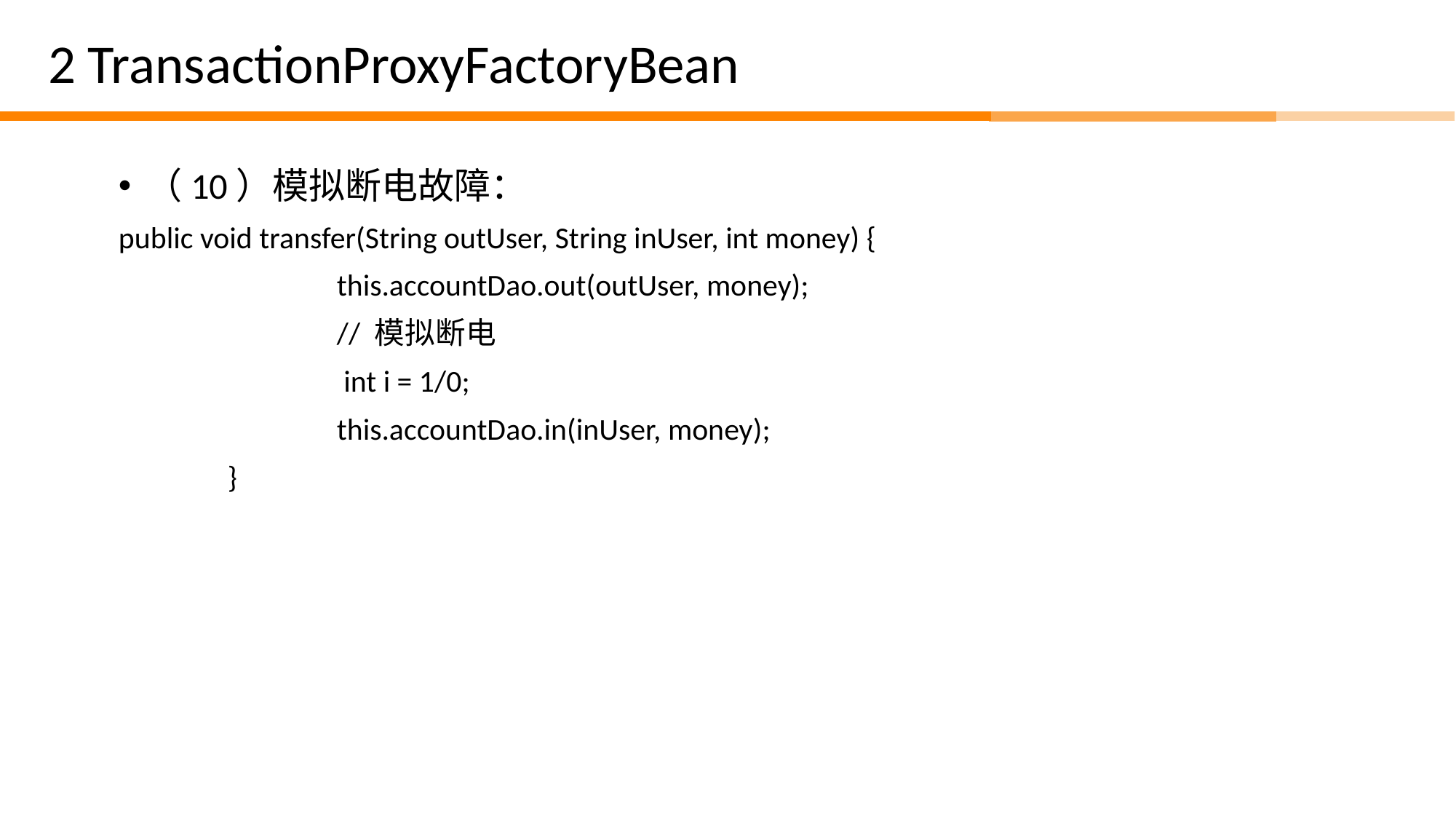

# 2 TransactionProxyFactoryBean
（10）模拟断电故障：
public void transfer(String outUser, String inUser, int money) {
		this.accountDao.out(outUser, money);
		// 模拟断电
		 int i = 1/0;
		this.accountDao.in(inUser, money);
	}